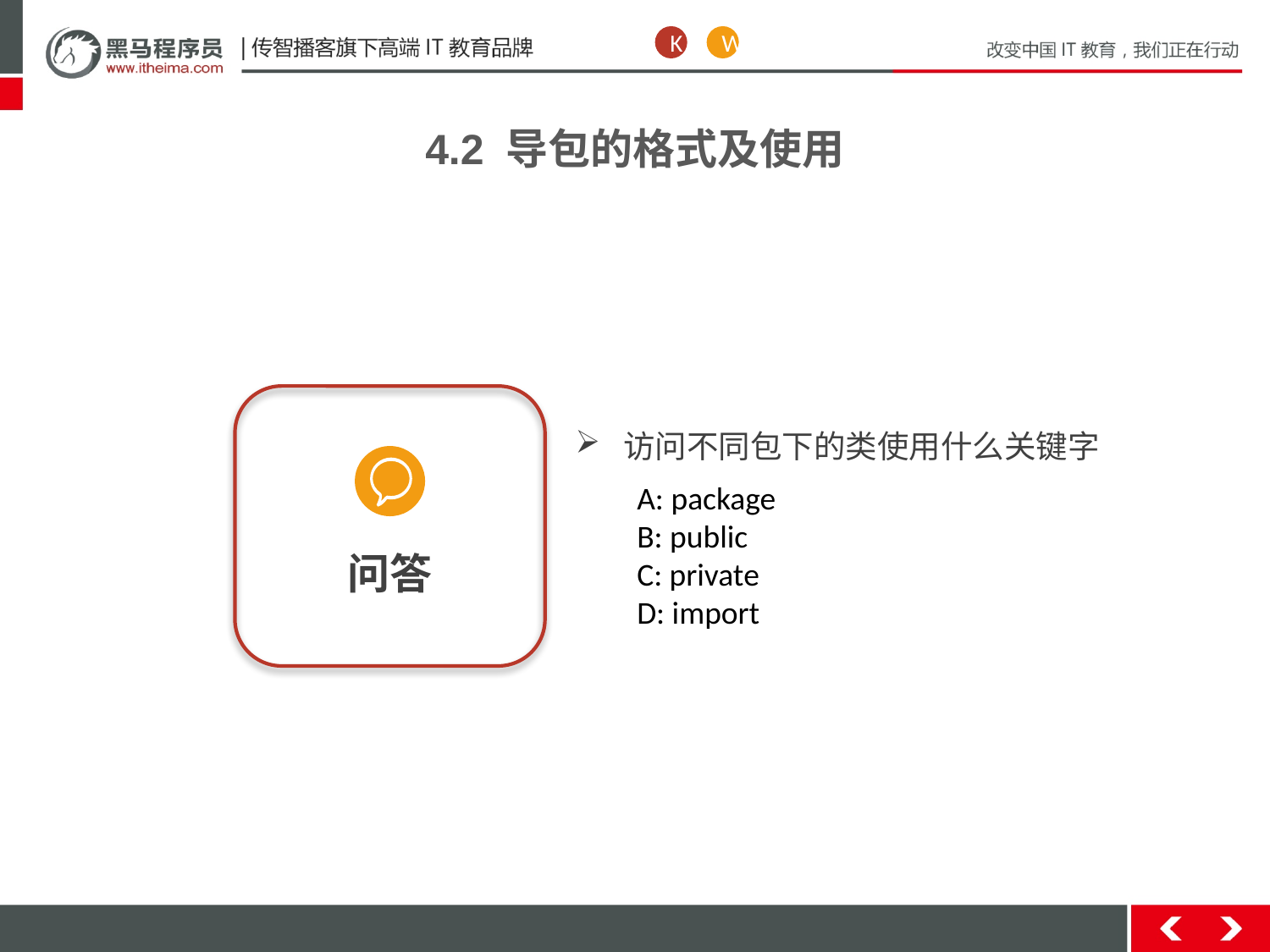

W
K
4.2 导包的格式及使用

问答
访问不同包下的类使用什么关键字
A: package
B: public
C: private
D: import